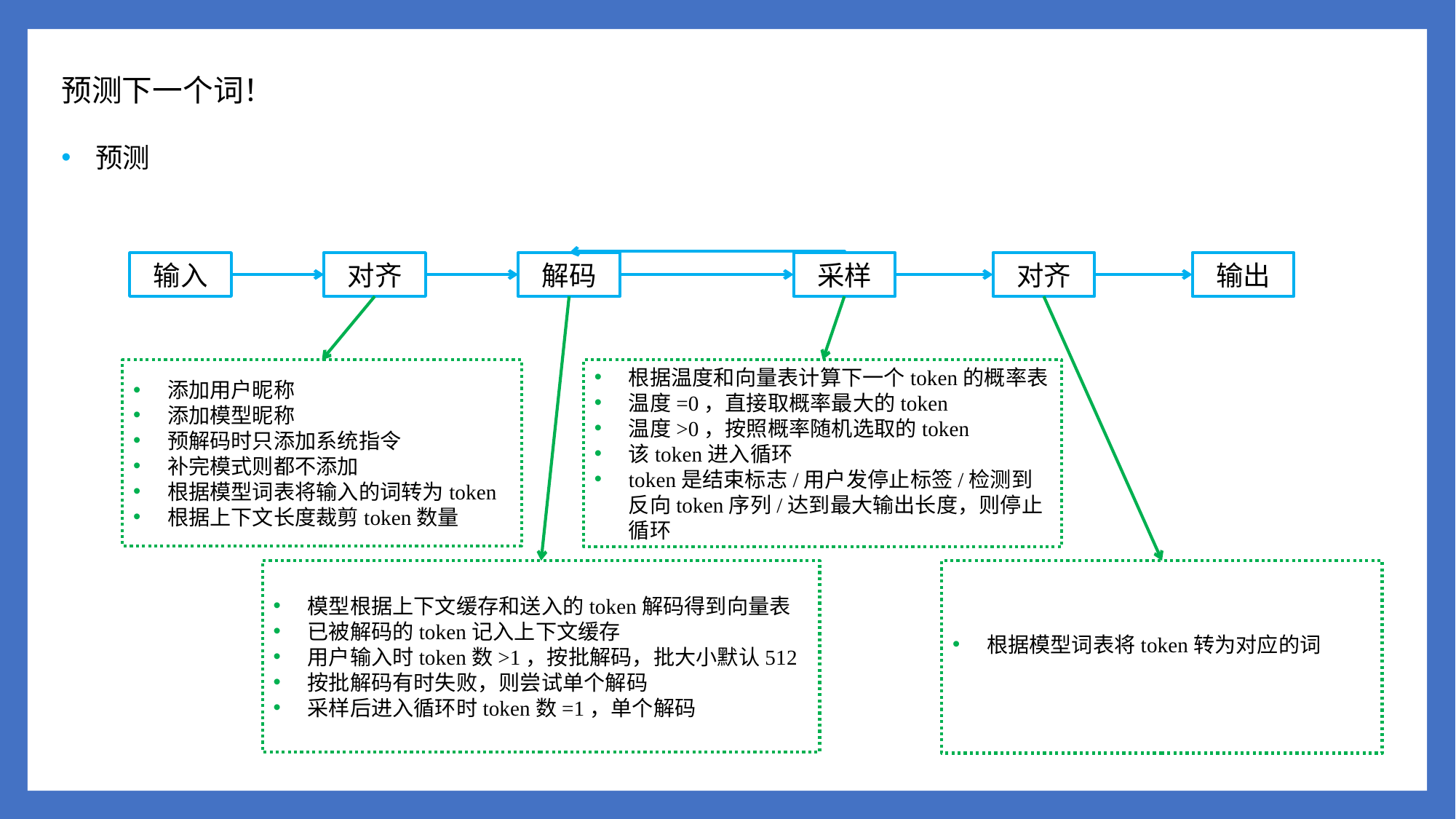

预测下一个词！
预测
输入
对齐
解码
采样
对齐
输出
根据温度和向量表计算下一个token的概率表
温度=0，直接取概率最大的token
温度>0，按照概率随机选取的token
该token进入循环
token是结束标志/用户发停止标签/检测到反向token序列/达到最大输出长度，则停止循环
添加用户昵称
添加模型昵称
预解码时只添加系统指令
补完模式则都不添加
根据模型词表将输入的词转为token
根据上下文长度裁剪token数量
模型根据上下文缓存和送入的token解码得到向量表
已被解码的token记入上下文缓存
用户输入时token数>1，按批解码，批大小默认512
按批解码有时失败，则尝试单个解码
采样后进入循环时token数=1，单个解码
根据模型词表将token转为对应的词